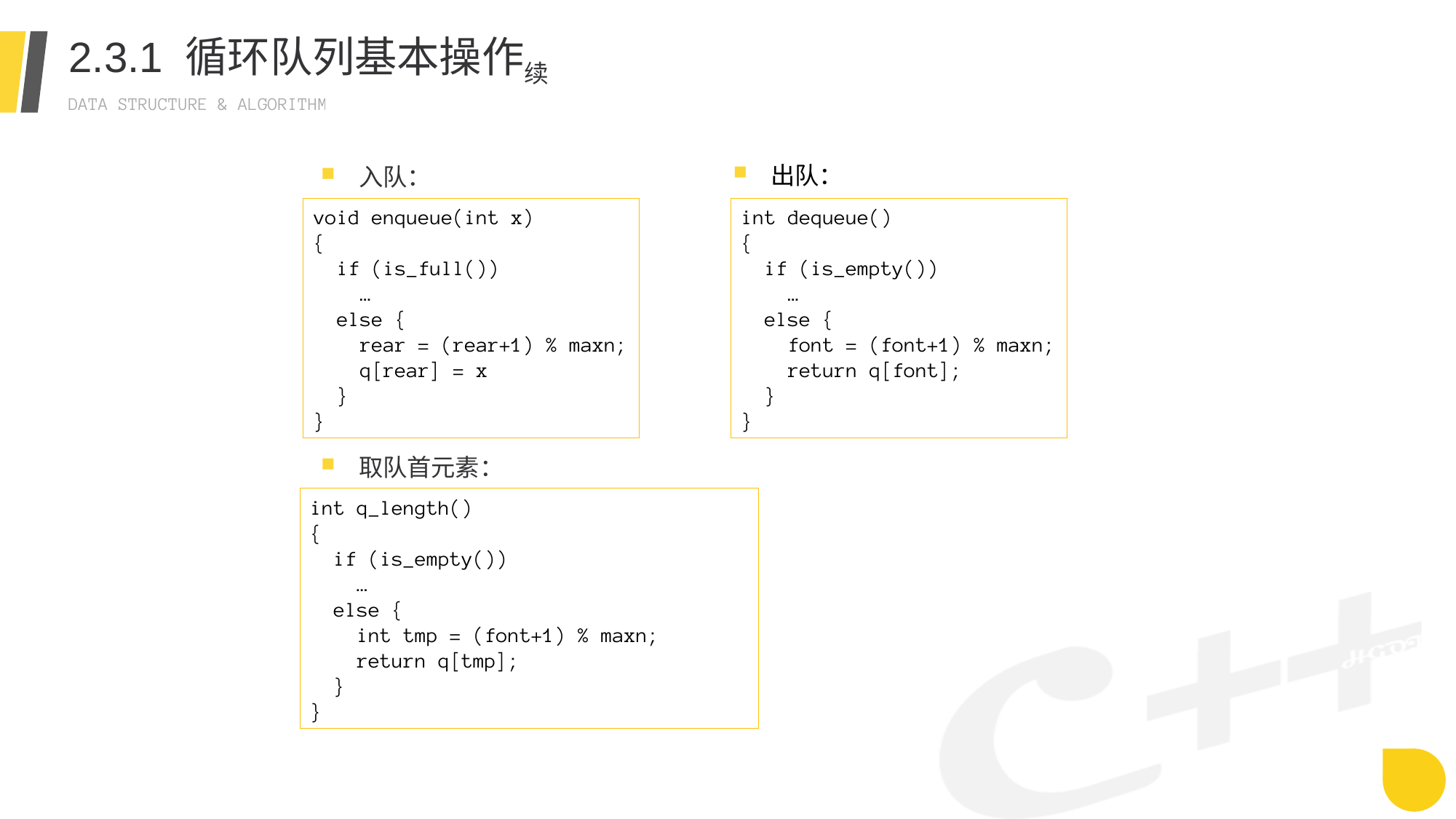

# 2.3.1 循环队列基本操作续
出队：
入队：

取队首元素：
int dequeue()
{
  if (is_empty())
    …
  else {
    font = (font+1) % maxn;
    return q[font];
  }
}
void enqueue(int x)
{
  if (is_full())
    …
  else {
    rear = (rear+1) % maxn;
    q[rear] = x
  }
}
int q_length()
{
  if (is_empty())
    …
  else {
    int tmp = (font+1) % maxn;
    return q[tmp];
  }
}